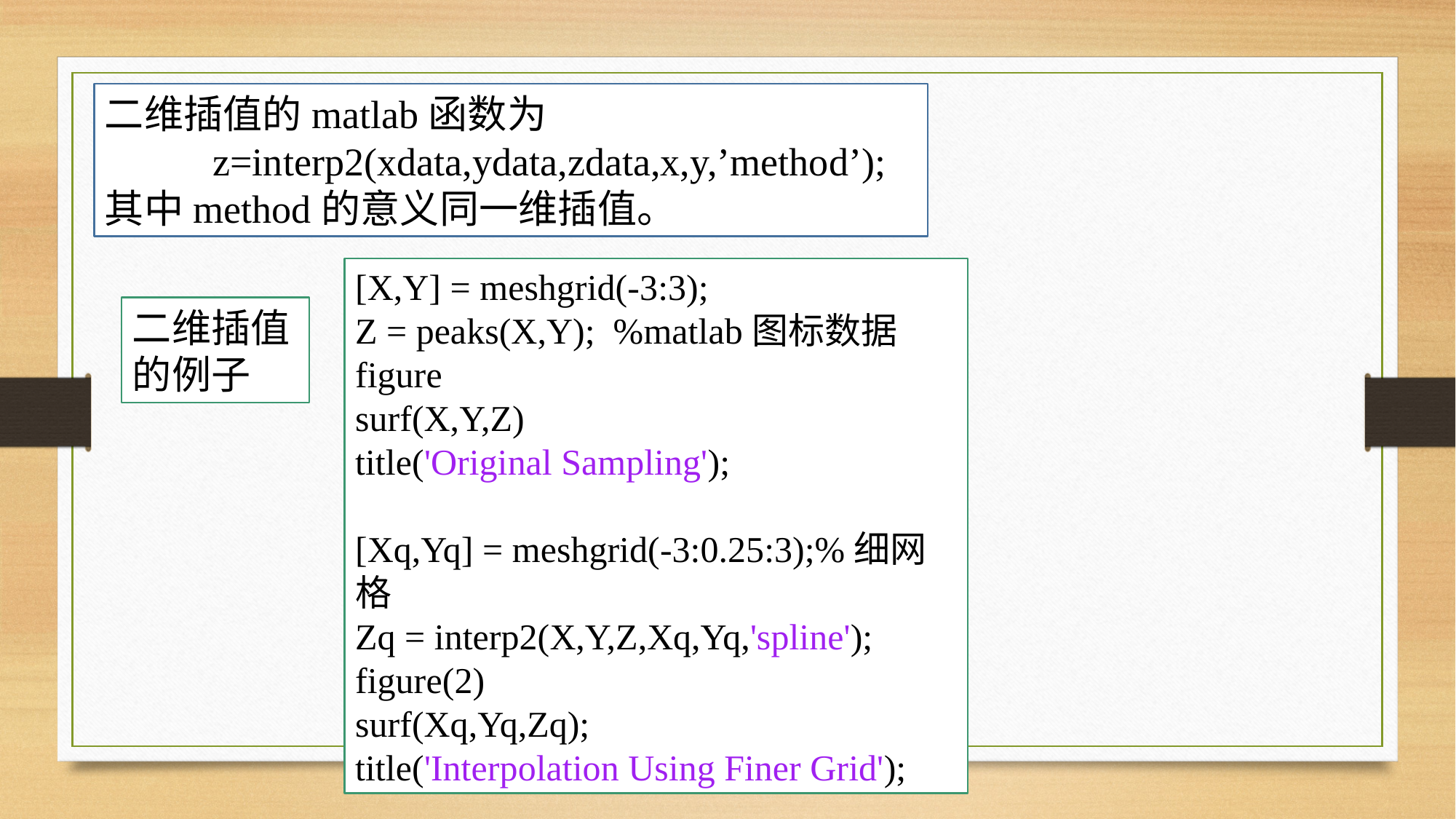

二维插值的matlab函数为
           z=interp2(xdata,ydata,zdata,x,y,’method’);
其中method的意义同一维插值。
[X,Y] = meshgrid(-3:3);
Z = peaks(X,Y);  %matlab图标数据
figure
surf(X,Y,Z)
title('Original Sampling');

[Xq,Yq] = meshgrid(-3:0.25:3);%细网格
Zq = interp2(X,Y,Z,Xq,Yq,'spline');
figure(2)
surf(Xq,Yq,Zq);
title('Interpolation Using Finer Grid');
二维插值的例子